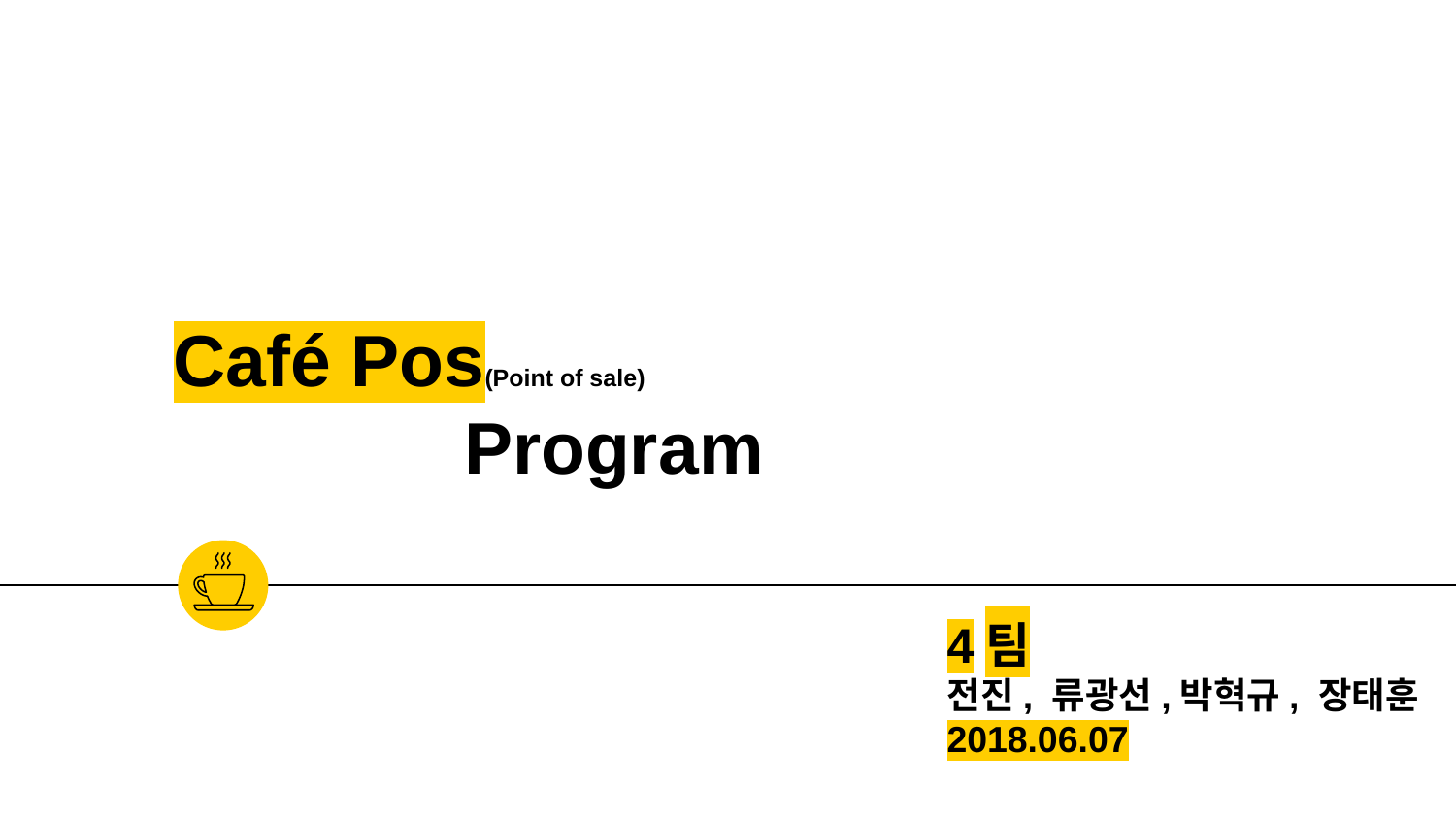

# Café Pos(Point of sale) Program

4팀
전진, 류광선,박혁규, 장태훈
2018.06.07